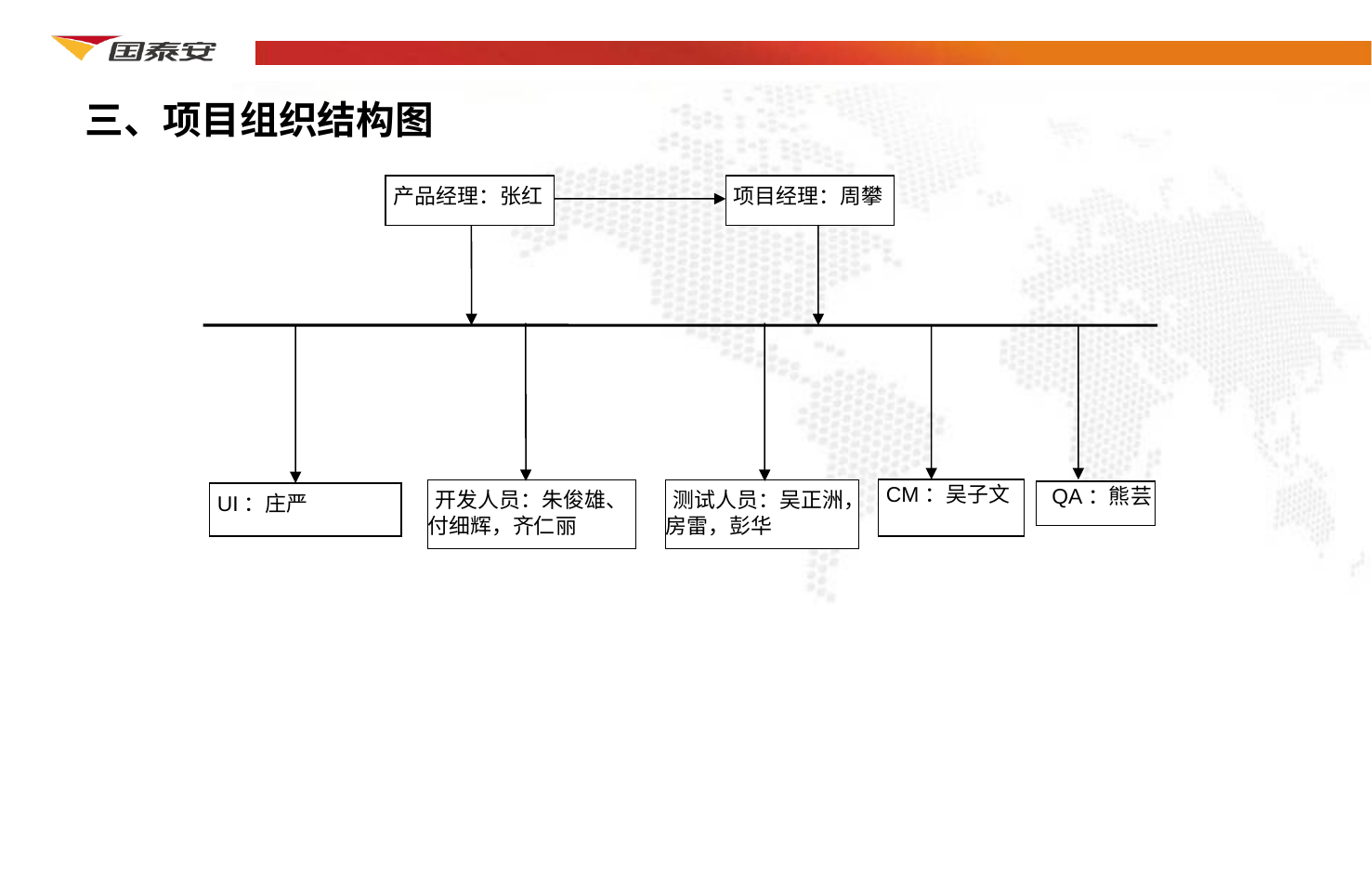

三、项目组织结构图
产品经理：张红
项目经理：周攀

CM：吴子文

QA：熊芸
开发人员：朱俊雄、付细辉，齐仁丽
测试人员：吴正洲，房雷，彭华
UI：庄严